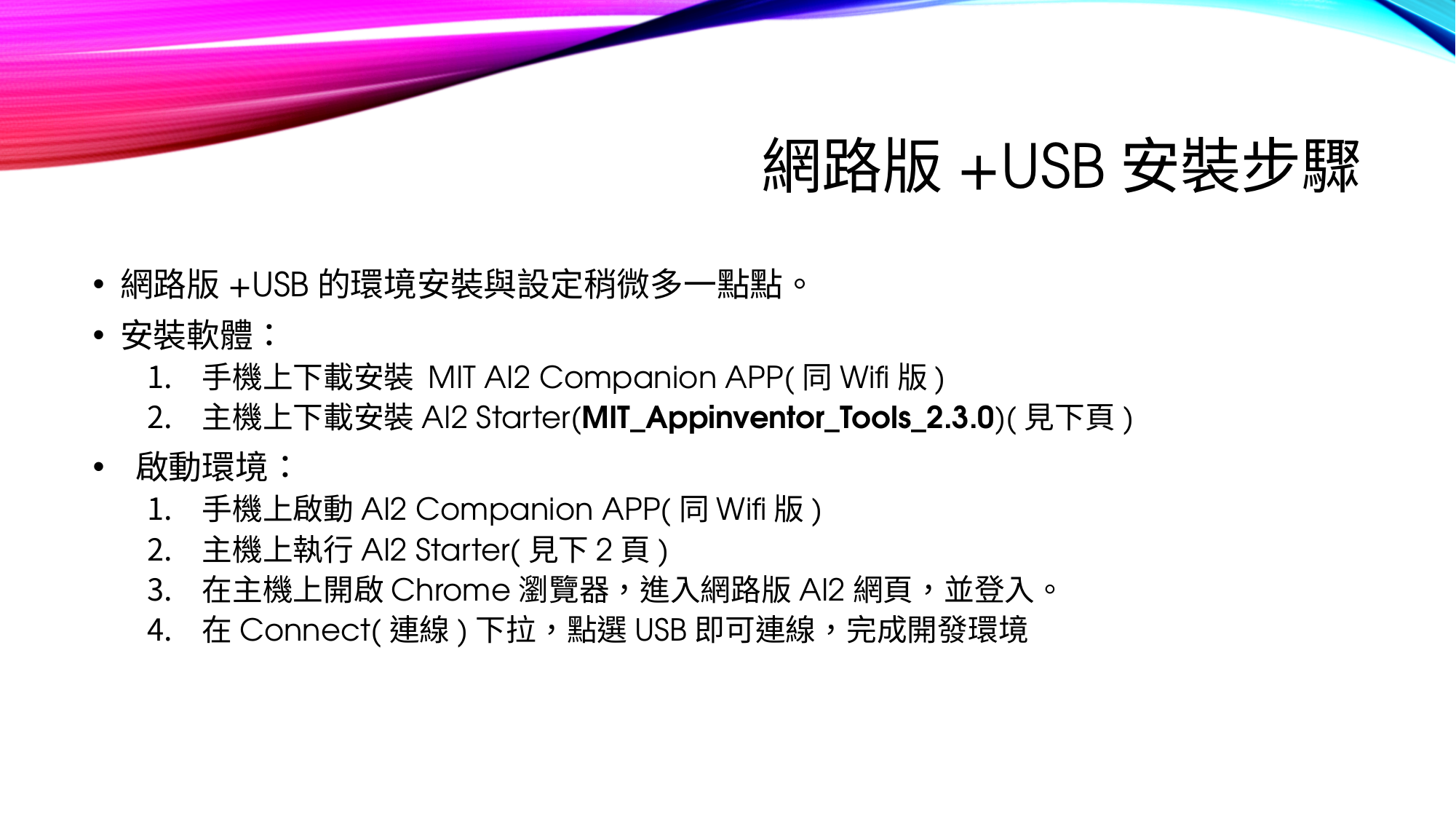

# 網路版+USB安裝步驟
網路版+USB的環境安裝與設定稍微多一點點。
安裝軟體：
手機上下載安裝 MIT AI2 Companion APP(同Wifi版)
主機上下載安裝AI2 Starter(MIT_Appinventor_Tools_2.3.0)(見下頁)
 啟動環境：
手機上啟動AI2 Companion APP(同Wifi版)
主機上執行AI2 Starter(見下2頁)
在主機上開啟Chrome瀏覽器，進入網路版AI2網頁，並登入。
在Connect(連線)下拉，點選USB即可連線，完成開發環境